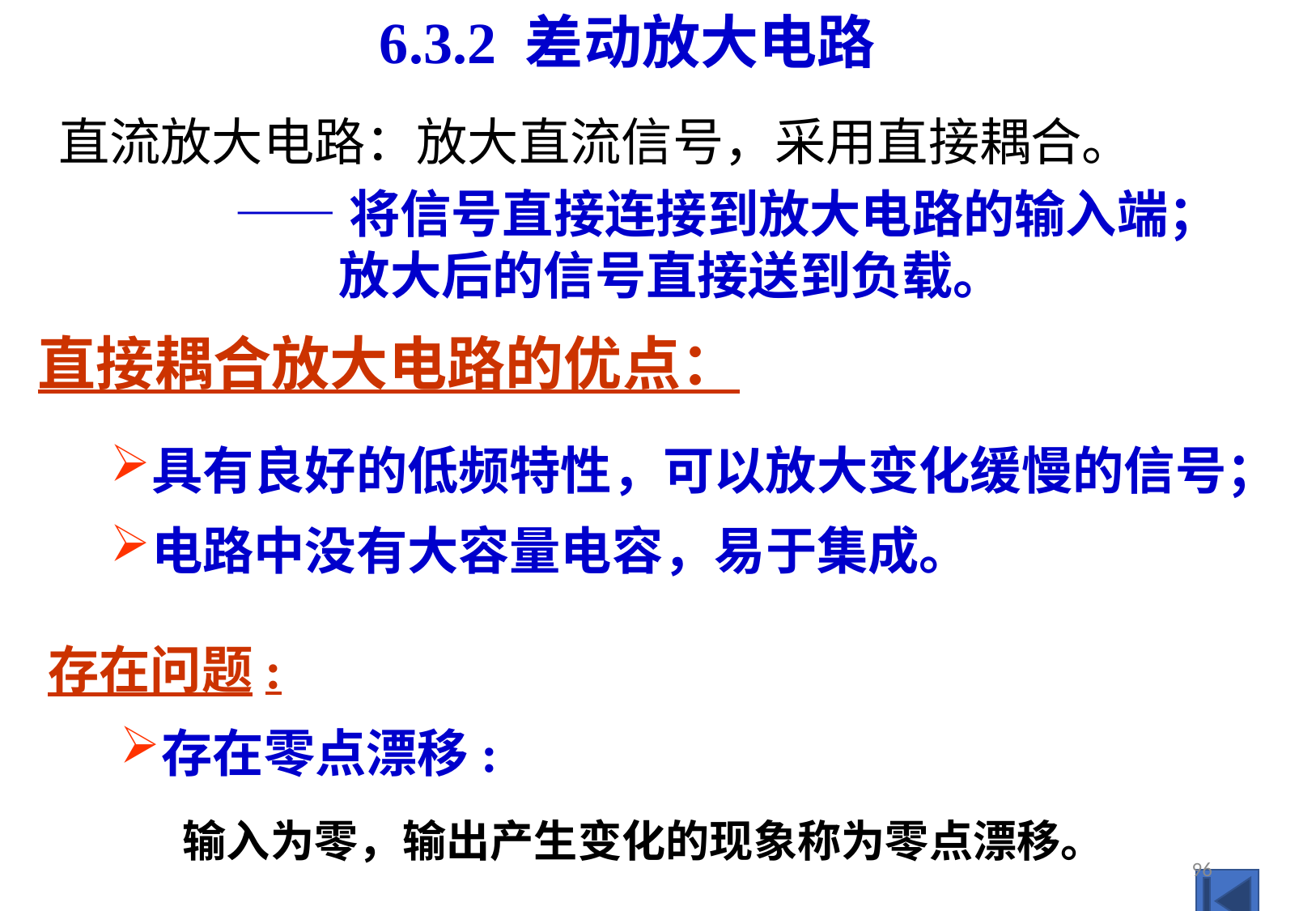

6.3.2 差动放大电路
直流放大电路：放大直流信号，采用直接耦合。
——将信号直接连接到放大电路的输入端；
        放大后的信号直接送到负载。
直接耦合放大电路的优点：
具有良好的低频特性，可以放大变化缓慢的信号；
电路中没有大容量电容，易于集成。
存在问题:
存在零点漂移:
输入为零，输出产生变化的现象称为零点漂移。
96